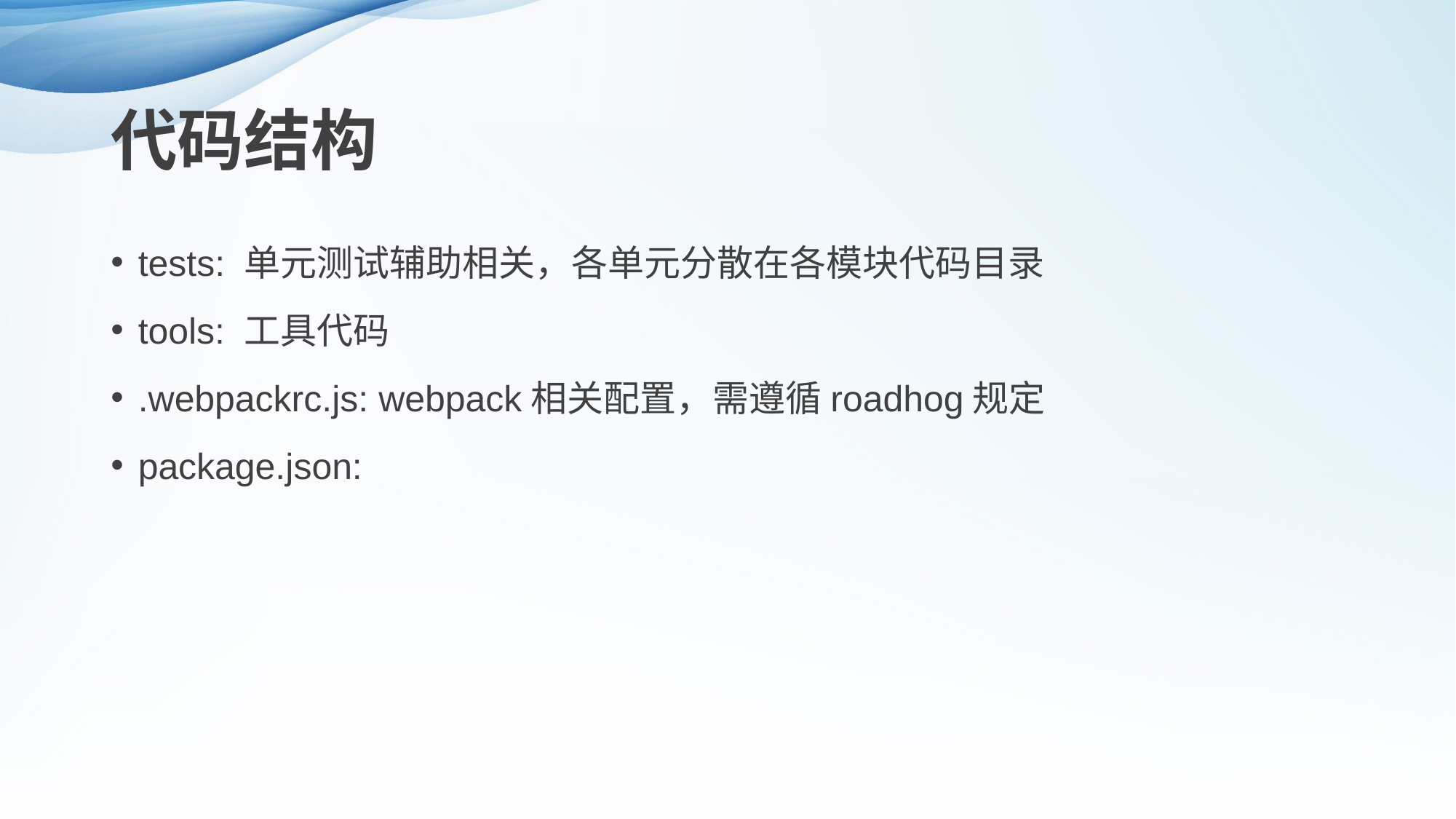

# 代码结构
tests: 单元测试辅助相关，各单元分散在各模块代码目录
tools: 工具代码
.webpackrc.js: webpack相关配置，需遵循roadhog规定
package.json: